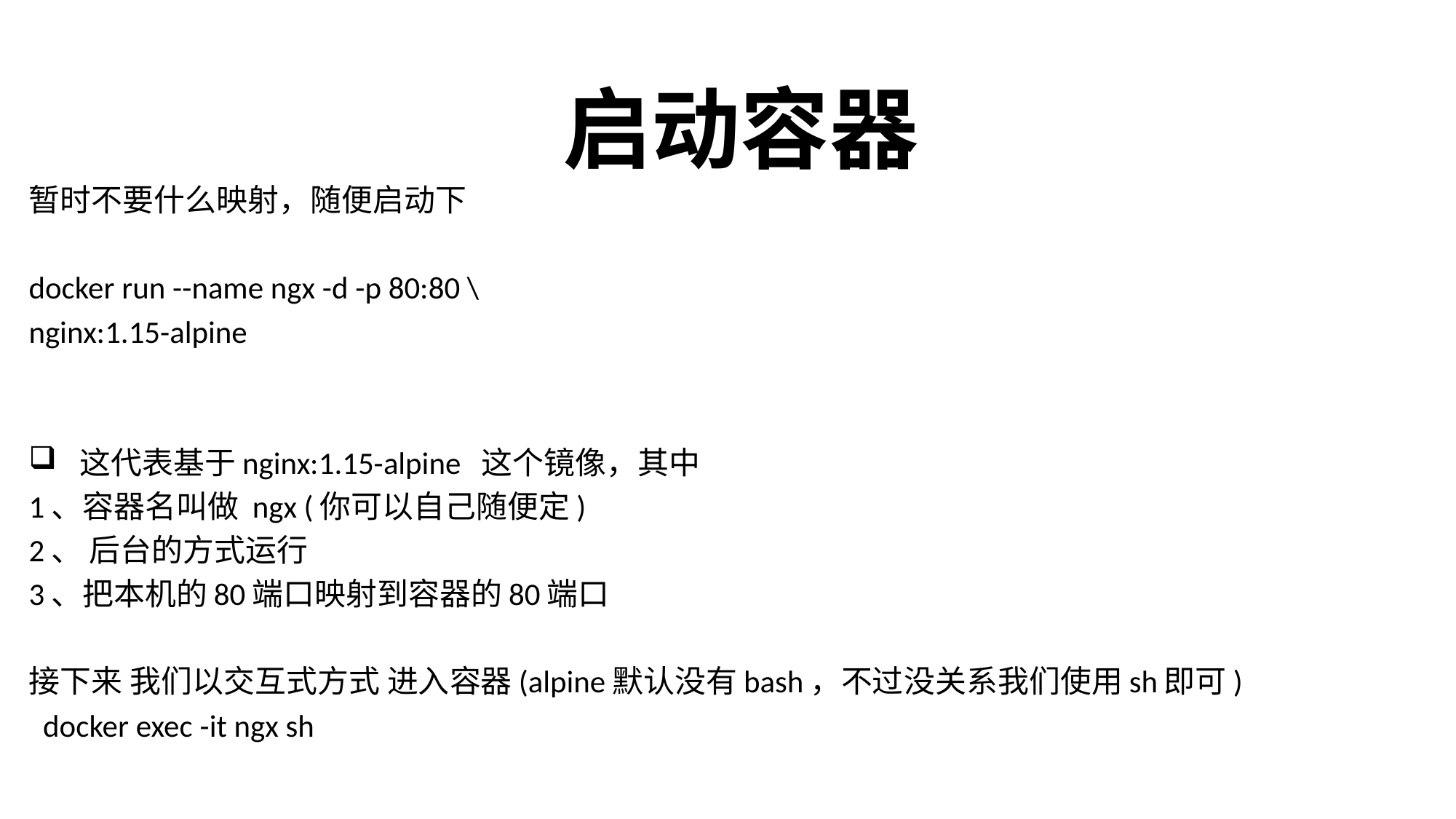

# 启动容器
暂时不要什么映射，随便启动下

docker run --name ngx -d -p 80:80 \
nginx:1.15-alpine

这代表基于nginx:1.15-alpine  这个镜像，其中
1、容器名叫做 ngx (你可以自己随便定)
2、 后台的方式运行
3、把本机的80端口映射到容器的80端口

接下来 我们以交互式方式 进入容器(alpine默认没有bash，不过没关系我们使用sh即可)
  docker exec -it ngx sh